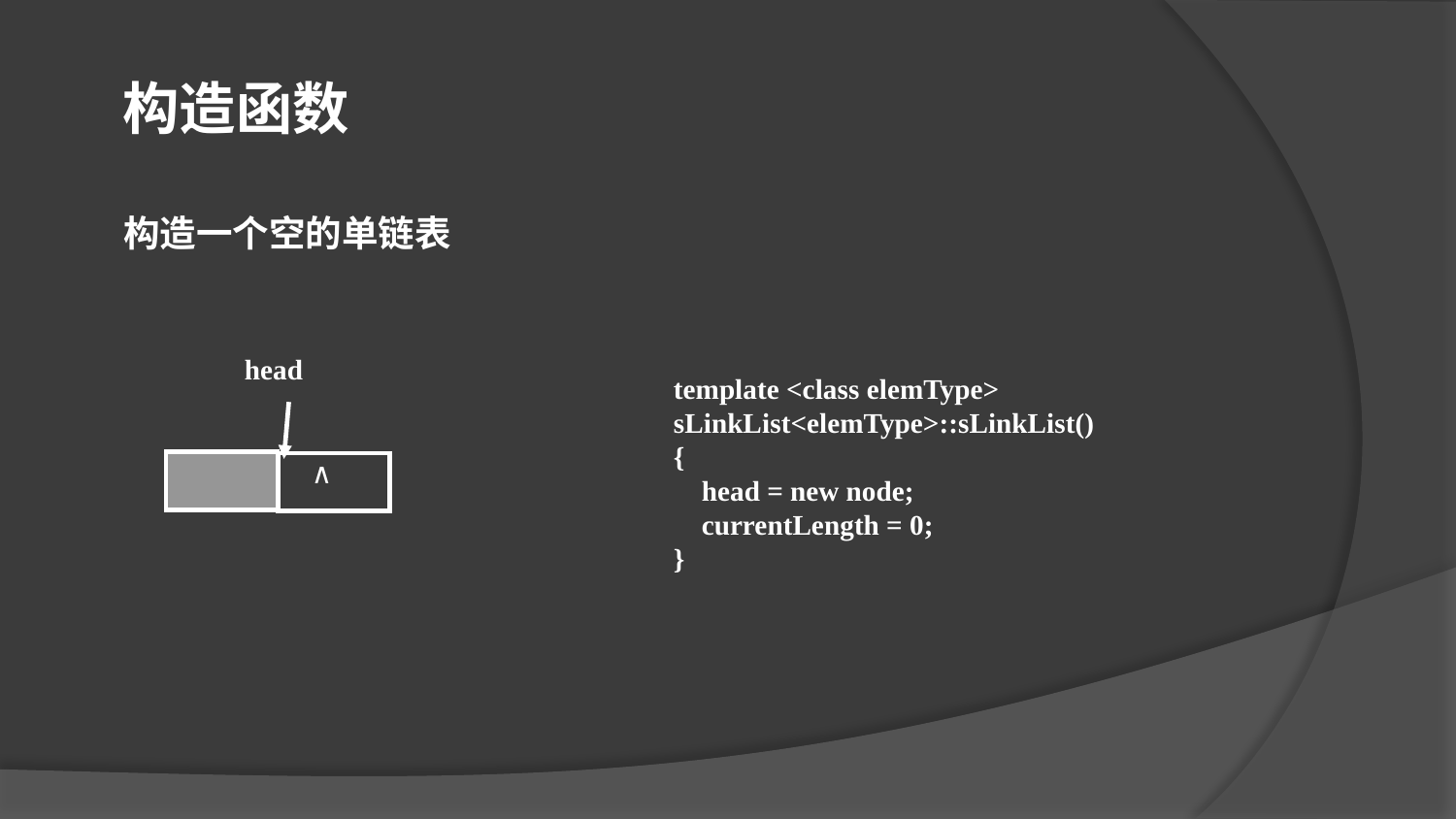

构造函数
构造一个空的单链表

head

∧

template <class elemType>
sLinkList<elemType>::sLinkList()
{
    head = new node;
    currentLength = 0;
}